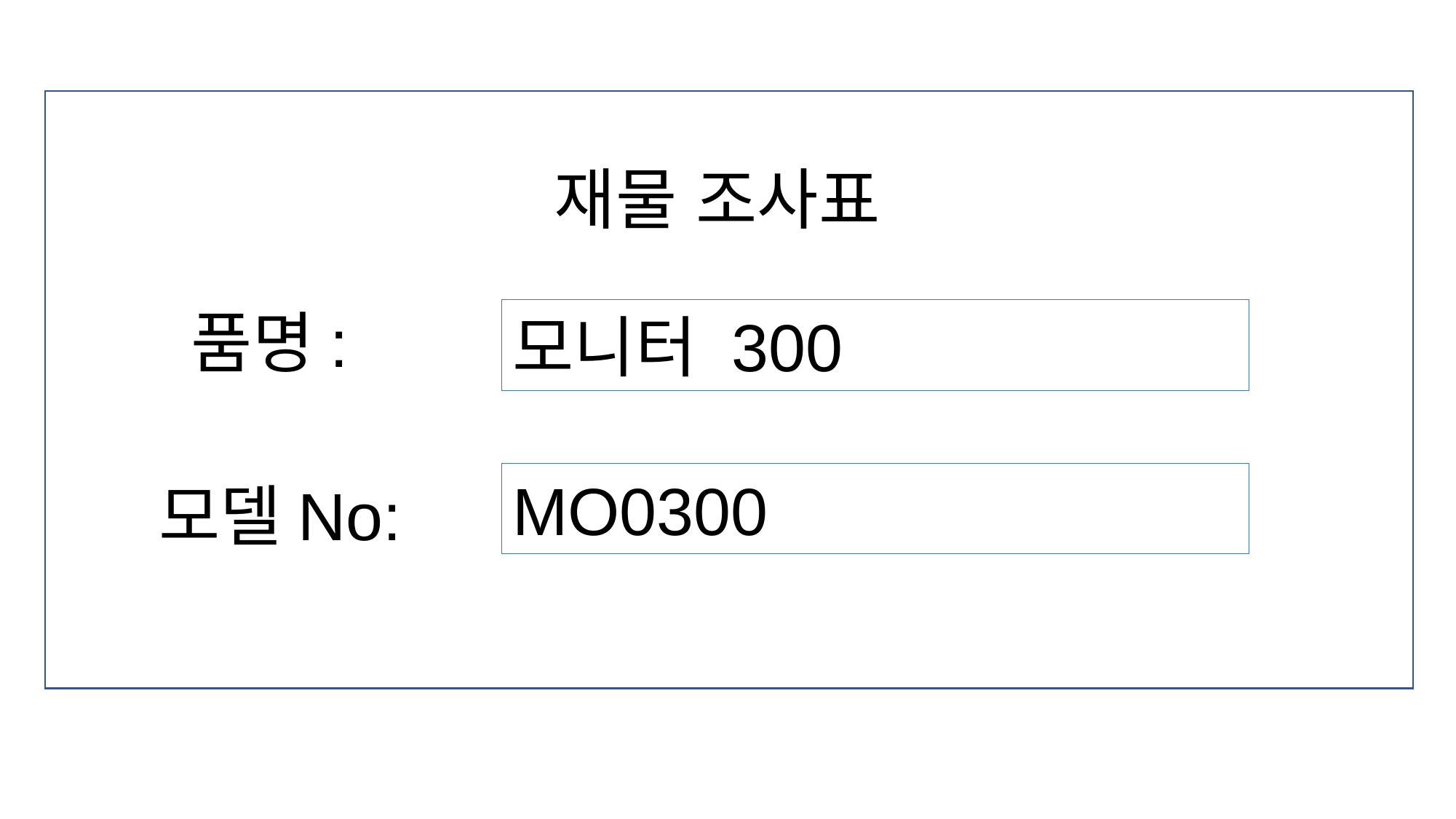

재물 조사표
품명:
모니터 300
MO0300
모델No: